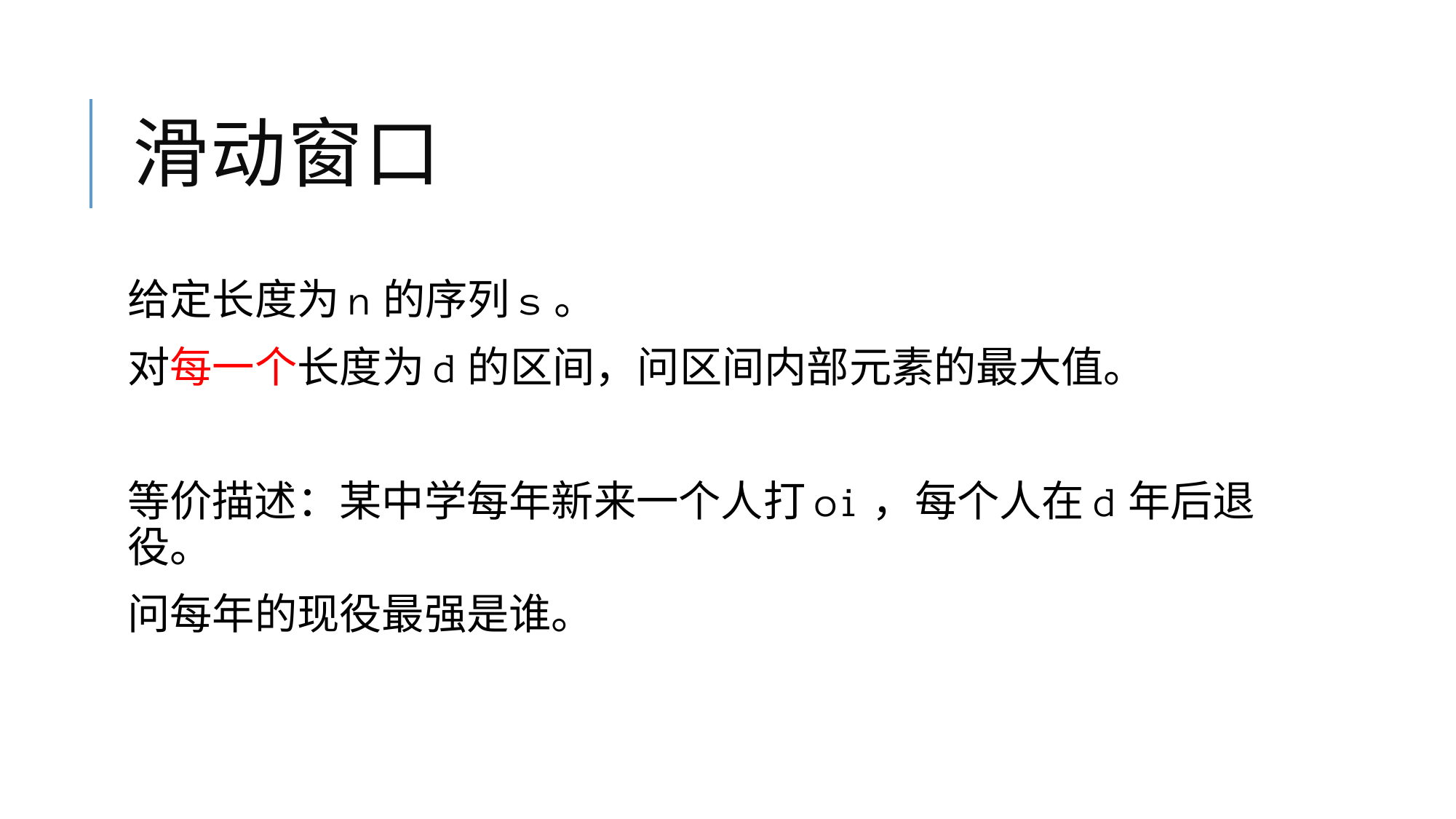

# 滑动窗口
给定长度为n的序列s。
对每一个长度为d的区间，问区间内部元素的最大值。

等价描述：某中学每年新来一个人打oi，每个人在d年后退役。
问每年的现役最强是谁。